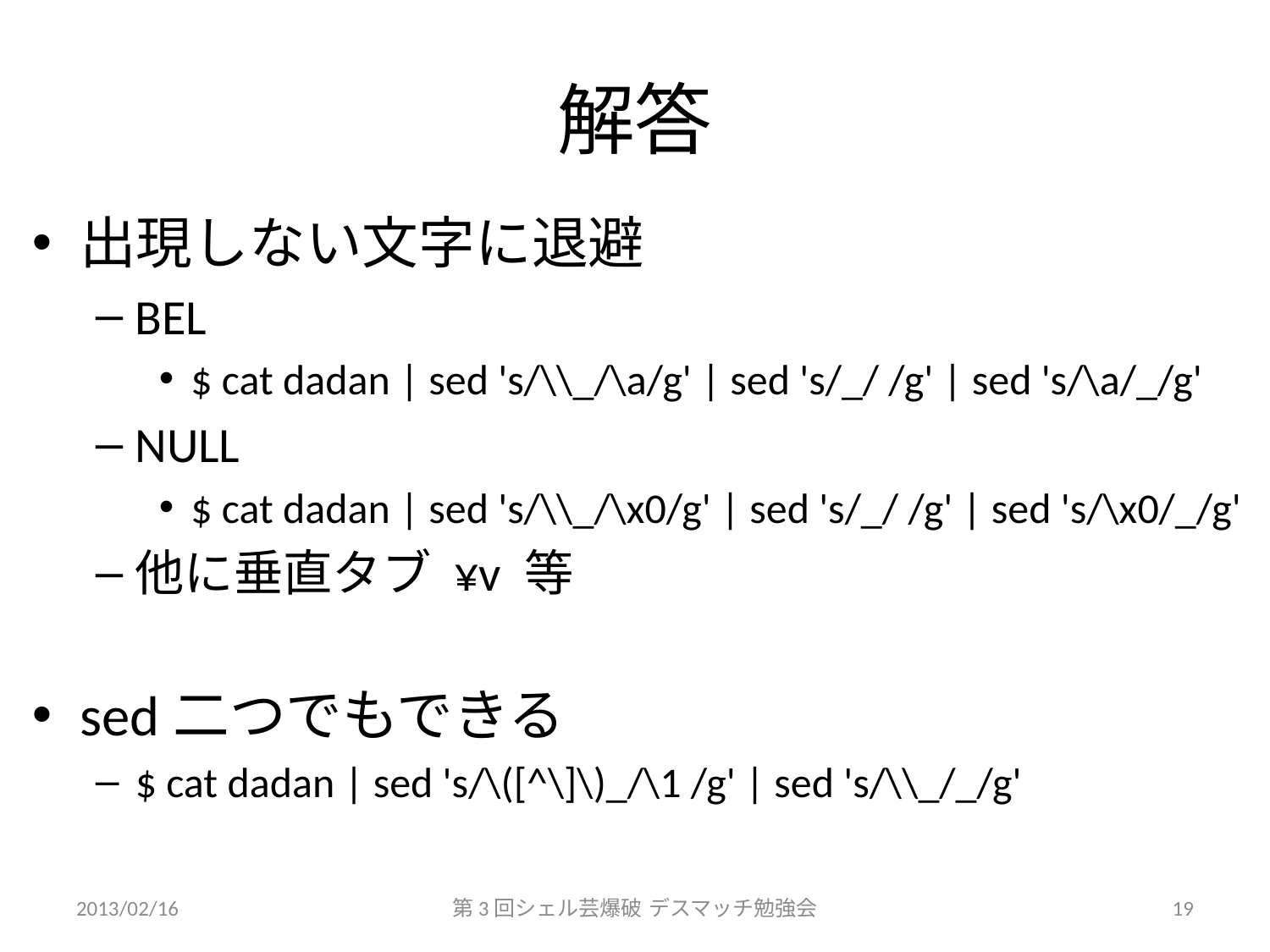

# 解答
出現しない文字に退避
BEL
$ cat dadan | sed 's/\\_/\a/g' | sed 's/_/ /g' | sed 's/\a/_/g'
NULL
$ cat dadan | sed 's/\\_/\x0/g' | sed 's/_/ /g' | sed 's/\x0/_/g'
他に垂直タブ ¥v 等

sed二つでもできる
$ cat dadan | sed 's/\([^\]\)_/\1 /g' | sed 's/\\_/_/g'

2013/02/16
第3回シェル芸爆破 デスマッチ勉強会
19